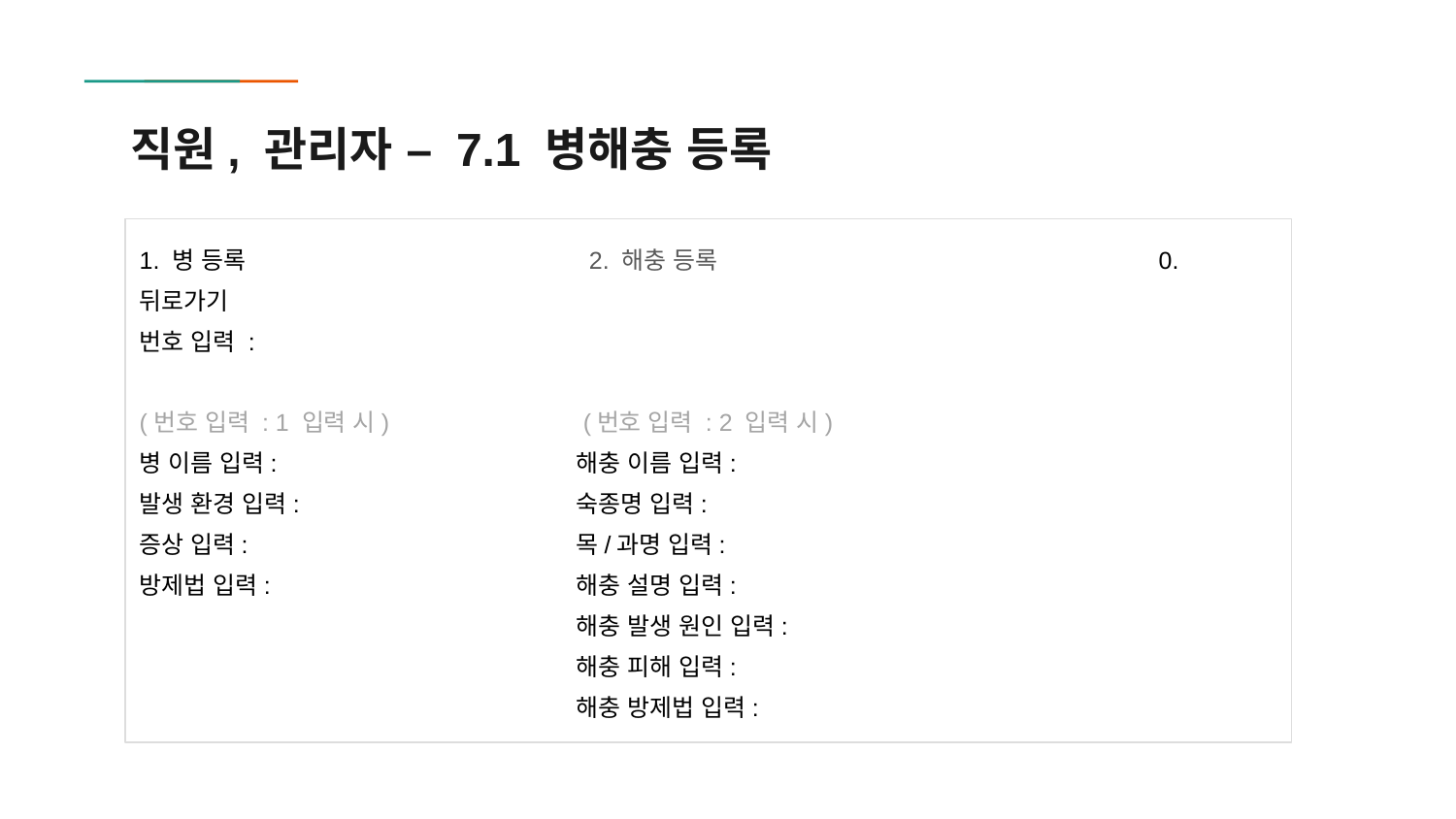

# 직원, 관리자 – 7.1 병해충 등록
1. 병 등록 			 2. 해충 등록 			0. 뒤로가기
번호 입력 :

(번호 입력 : 1 입력 시)		 (번호 입력 : 2 입력 시)
병 이름 입력:			해충 이름 입력:
발생 환경 입력:		숙종명 입력:
증상 입력:			목/과명 입력:
방제법 입력:			해충 설명 입력:
			해충 발생 원인 입력:
			해충 피해 입력:
			해충 방제법 입력: